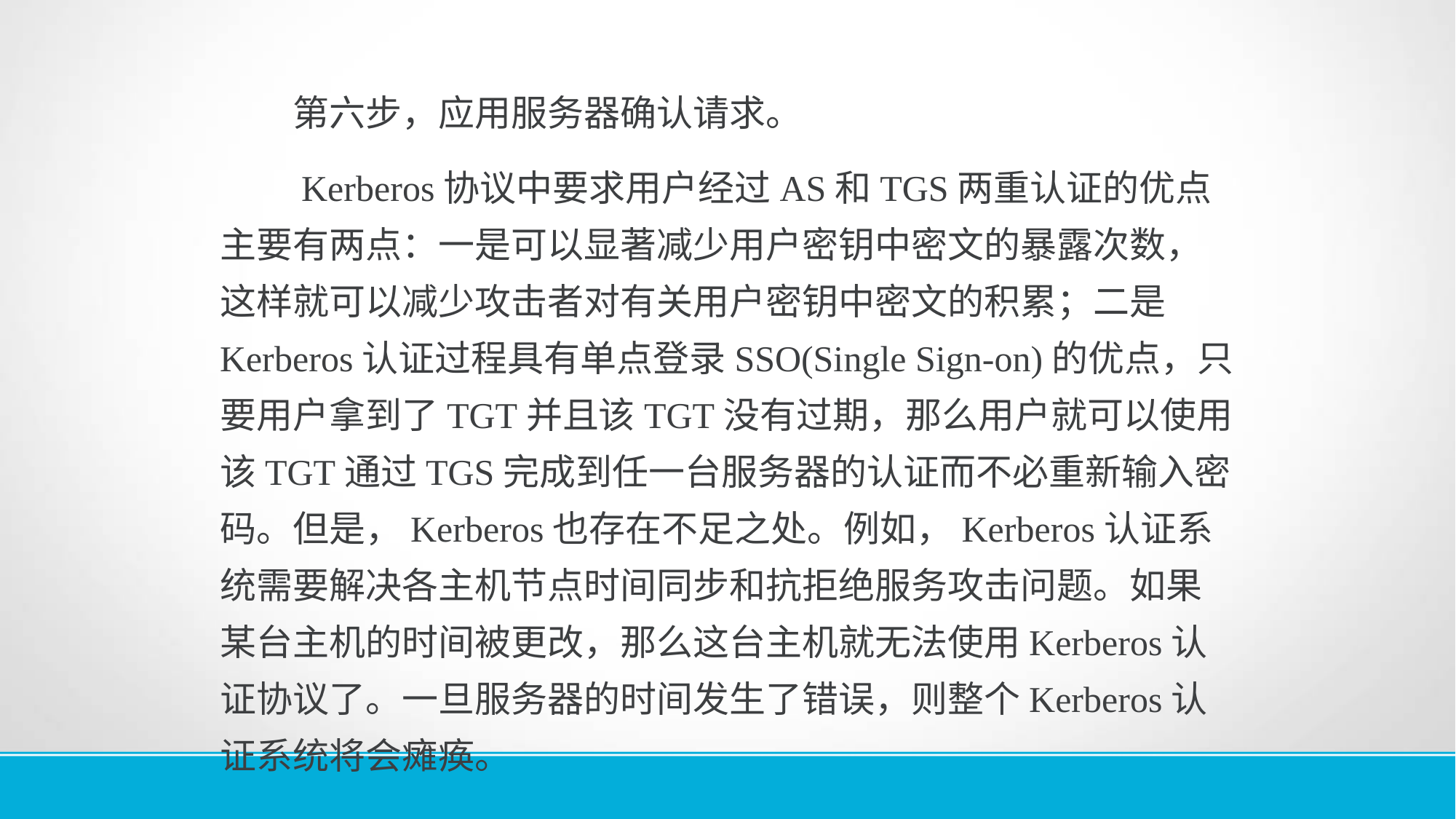

第六步，应用服务器确认请求。
　　Kerberos协议中要求用户经过AS和TGS两重认证的优点主要有两点：一是可以显著减少用户密钥中密文的暴露次数，这样就可以减少攻击者对有关用户密钥中密文的积累；二是Kerberos认证过程具有单点登录SSO(Single Sign-on)的优点，只要用户拿到了TGT并且该TGT没有过期，那么用户就可以使用该TGT通过TGS完成到任一台服务器的认证而不必重新输入密码。但是，Kerberos也存在不足之处。例如，Kerberos认证系统需要解决各主机节点时间同步和抗拒绝服务攻击问题。如果某台主机的时间被更改，那么这台主机就无法使用Kerberos认证协议了。一旦服务器的时间发生了错误，则整个Kerberos认证系统将会瘫痪。